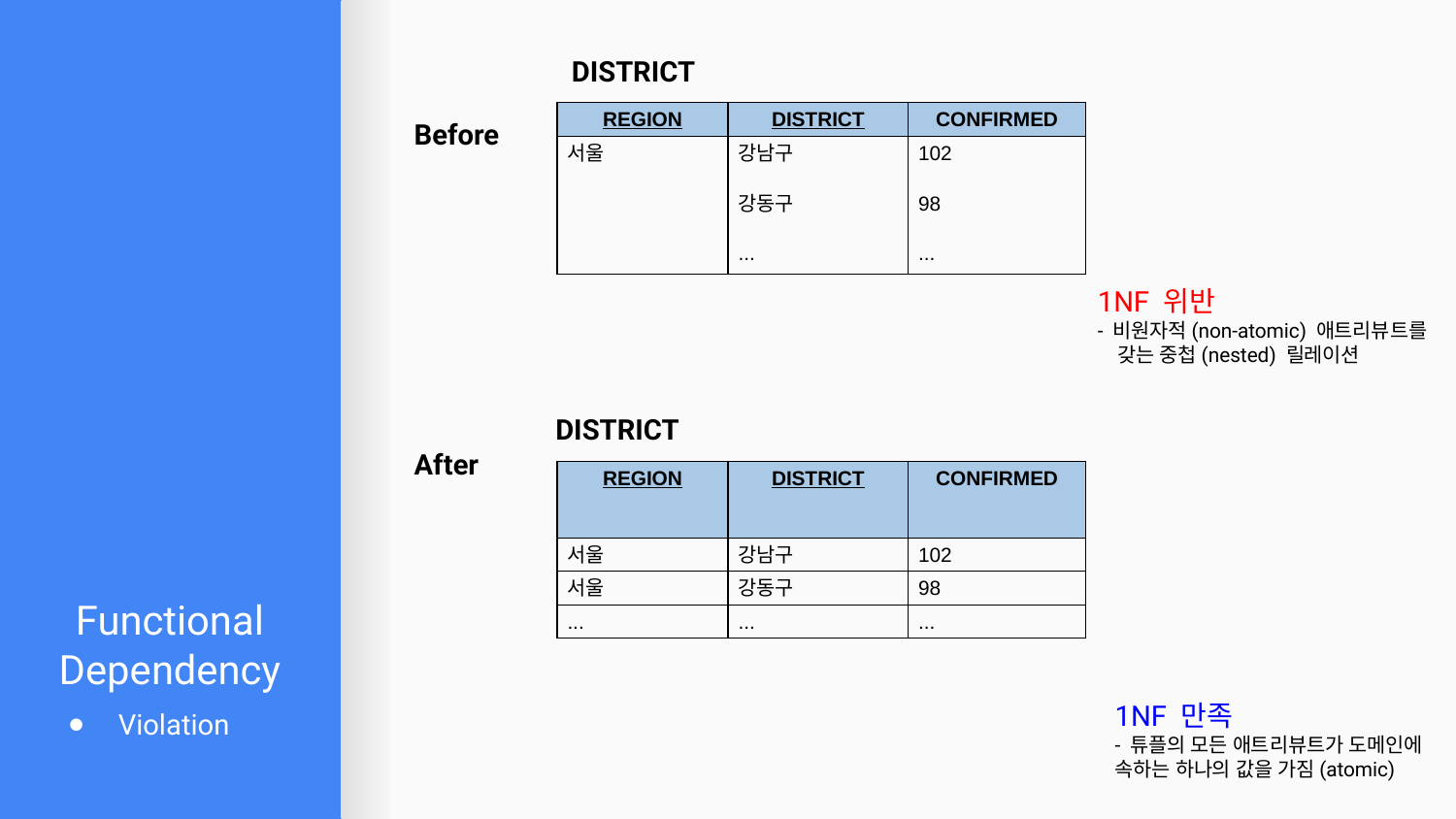

DISTRICT
Before
| REGION | DISTRICT | CONFIRMED |
| --- | --- | --- |
| 서울 | 강남구 강동구 ... | 102 98 ... |
1NF 위반
- 비원자적(non-atomic) 애트리뷰트를
   갖는 중첩(nested) 릴레이션
DISTRICT
After
| REGION | DISTRICT | CONFIRMED |
| --- | --- | --- |
| 서울 | 강남구 | 102 |
| 서울 | 강동구 | 98 |
| ... | ... | ... |
# Functional Dependency
1NF 만족
- 튜플의 모든 애트리뷰트가 도메인에
속하는 하나의 값을 가짐(atomic)
Violation